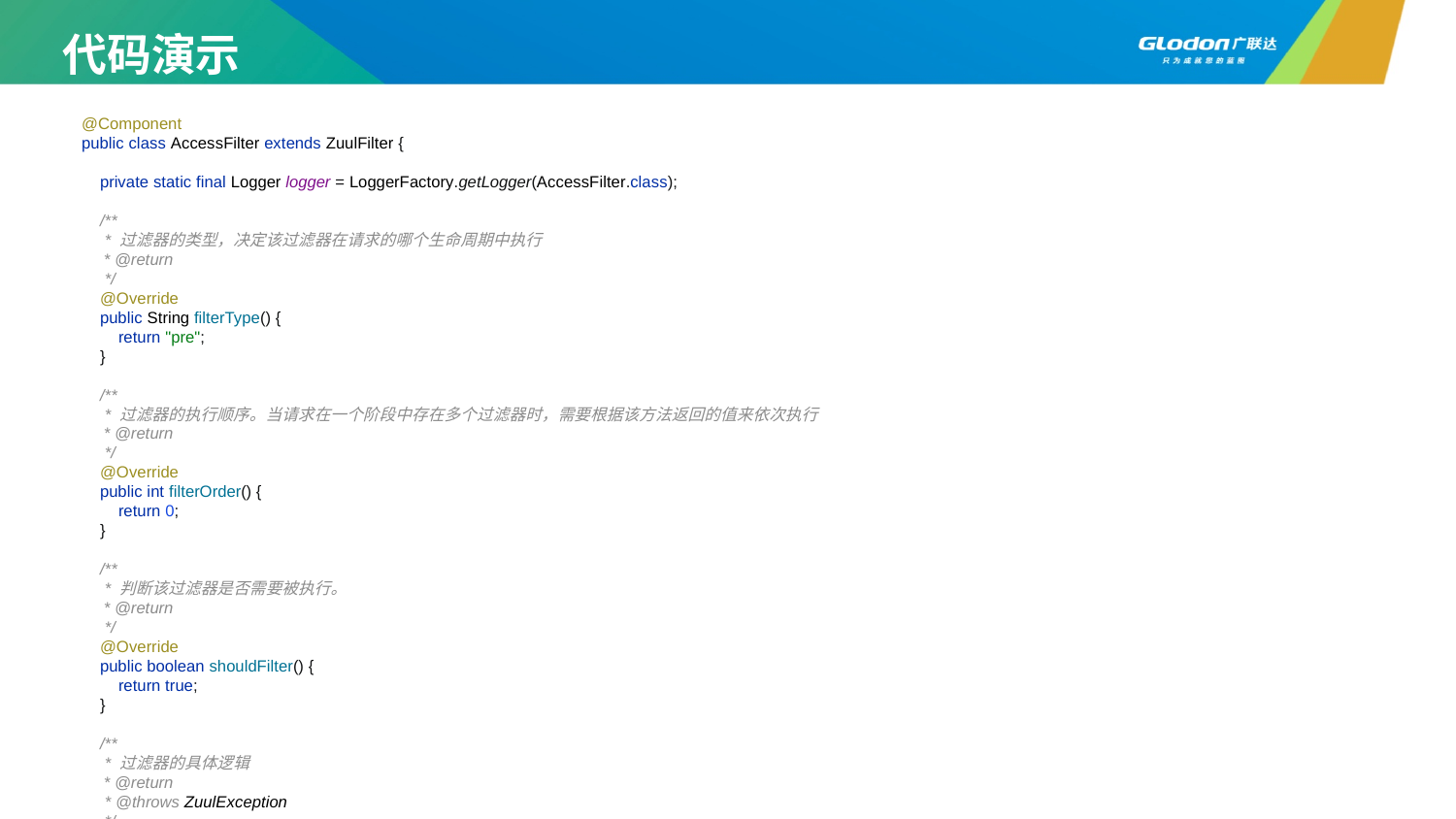

# 代码演示
@Component
public class AccessFilter extends ZuulFilter {
    private static final Logger logger = LoggerFactory.getLogger(AccessFilter.class);
    /**
     * 过滤器的类型，决定该过滤器在请求的哪个生命周期中执行
     * @return
     */
    @Override
    public String filterType() {
        return "pre";
    }
    /**
     * 过滤器的执行顺序。当请求在一个阶段中存在多个过滤器时，需要根据该方法返回的值来依次执行
     * @return
     */
    @Override
    public int filterOrder() {
        return 0;
    }
    /**
     * 判断该过滤器是否需要被执行。
     * @return
     */
    @Override
    public boolean shouldFilter() {
        return true;
    }
    /**
     * 过滤器的具体逻辑
     * @return
     * @throws ZuulException
     */
    @Override
    public Object run() throws ZuulException {
        RequestContext ctx = RequestContext.getCurrentContext();
        HttpServletRequest request = ctx.getRequest();
        logger.info("Send {} request to {}", request.getMethod(), request.getRequestURL().toString());
        Object accessToken = request.getParameter("token");
        if (null == accessToken) {
            logger.warn("access token is empty");
            ctx.setSendZuulResponse(false);
            ctx.setResponseStatusCode(401);
            return null;
        }
        logger.info("access token ok");
        return null;
    }
}